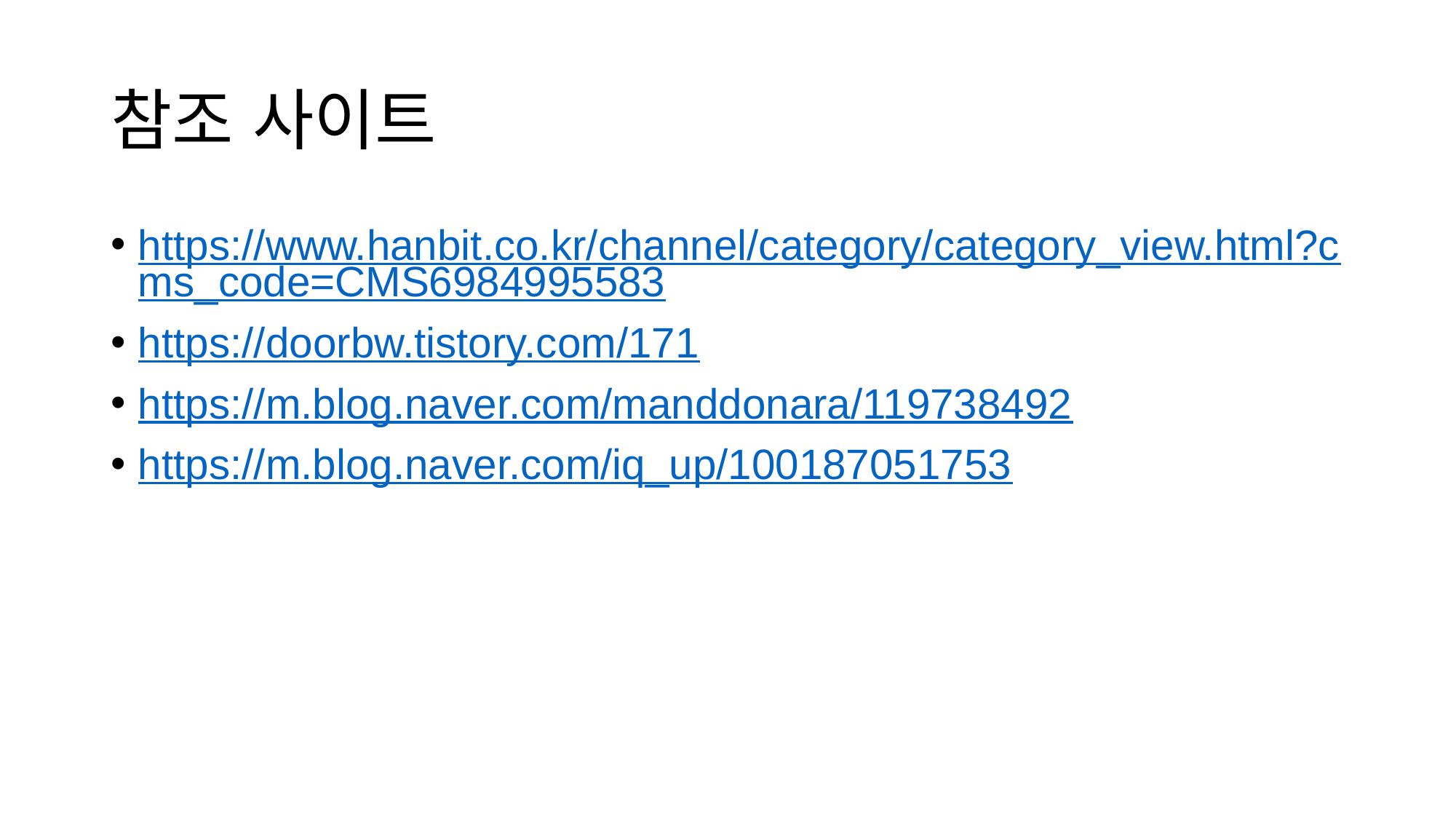

# 참조 사이트
https://www.hanbit.co.kr/channel/category/category_view.html?cms_code=CMS6984995583
https://doorbw.tistory.com/171
https://m.blog.naver.com/manddonara/119738492
https://m.blog.naver.com/iq_up/100187051753